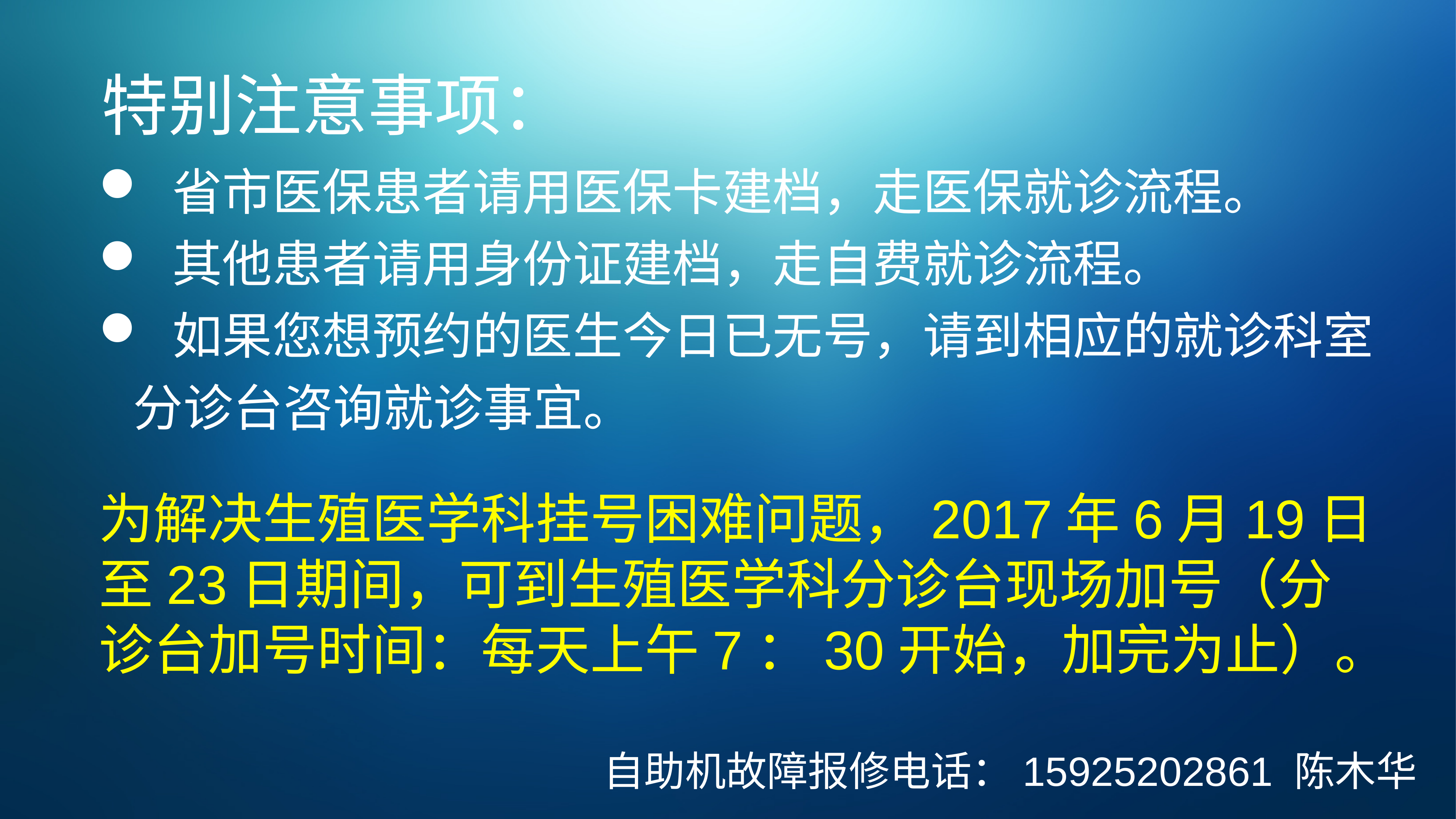

特别注意事项：
 省市医保患者请用医保卡建档，走医保就诊流程。
 其他患者请用身份证建档，走自费就诊流程。
 如果您想预约的医生今日已无号，请到相应的就诊科室分诊台咨询就诊事宜。
为解决生殖医学科挂号困难问题，2017年6月19日至23日期间，可到生殖医学科分诊台现场加号（分诊台加号时间：每天上午7：30开始，加完为止）。
自助机故障报修电话：15925202861 陈木华